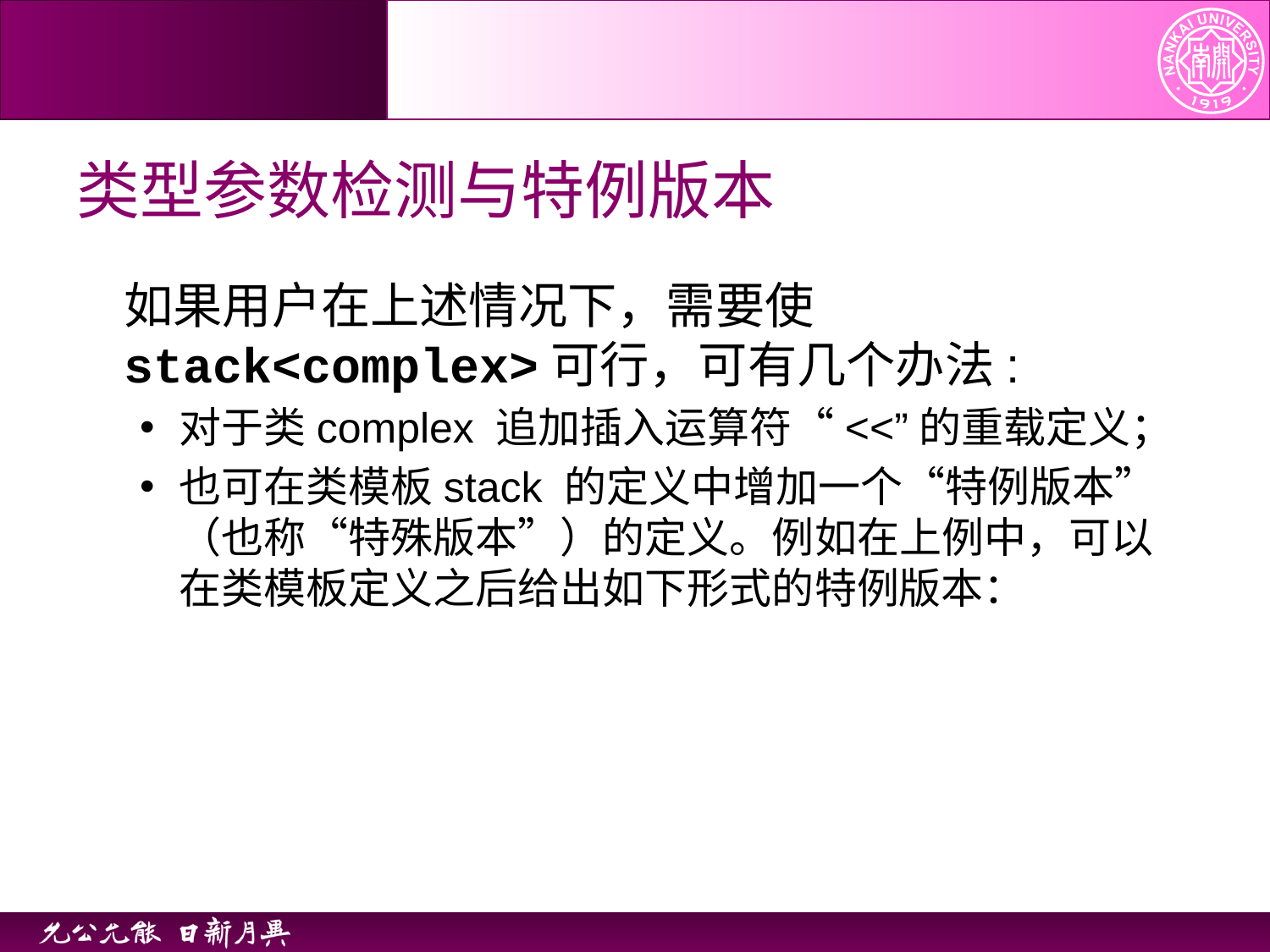

# 类型参数检测与特例版本
如果用户在上述情况下，需要使stack<complex>可行，可有几个办法:
对于类complex 追加插入运算符“<<”的重载定义；
也可在类模板stack 的定义中增加一个“特例版本”（也称“特殊版本”）的定义。例如在上例中，可以在类模板定义之后给出如下形式的特例版本：